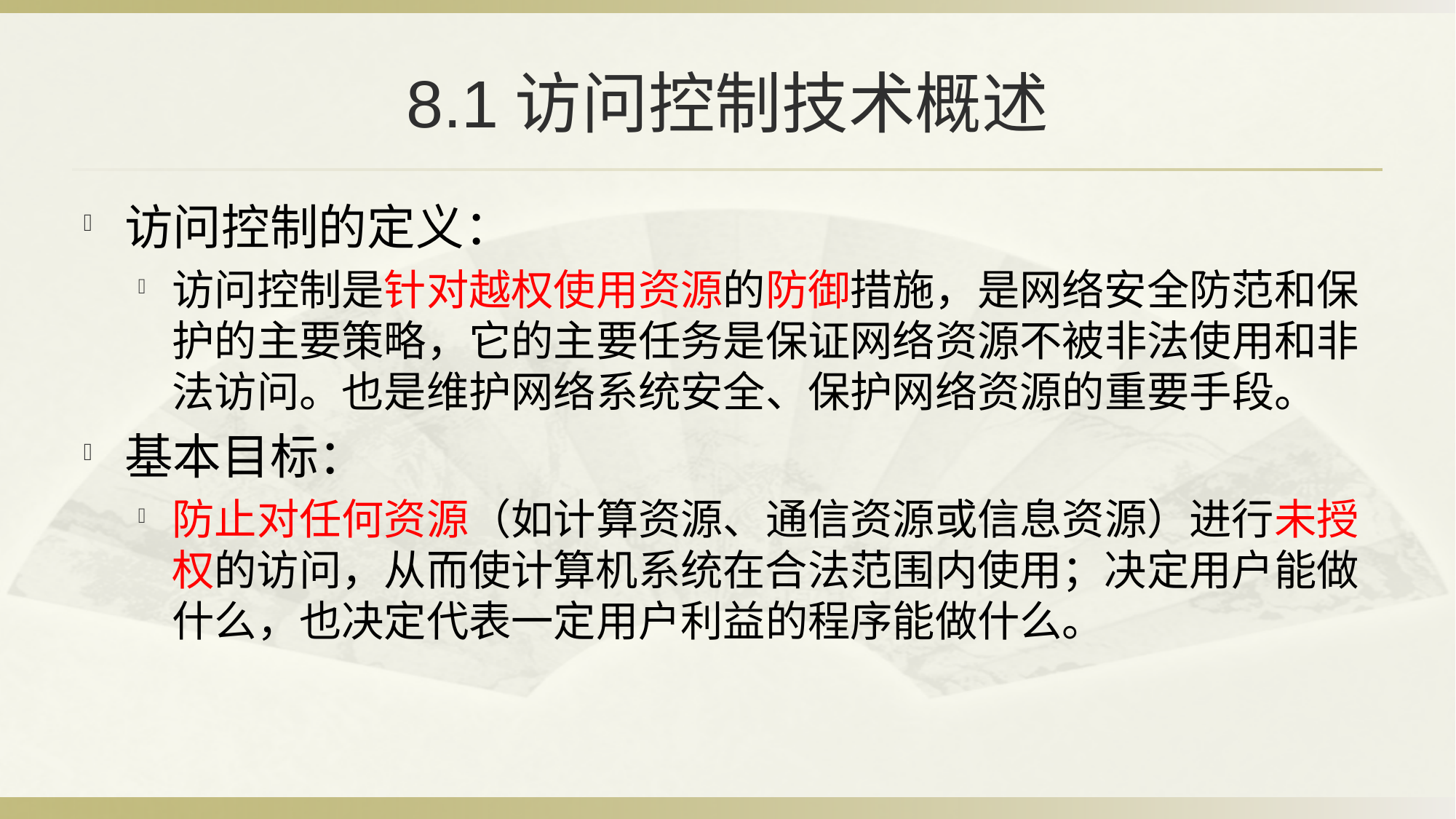

# 8.1访问控制技术概述
访问控制的定义：
访问控制是针对越权使用资源的防御措施，是网络安全防范和保护的主要策略，它的主要任务是保证网络资源不被非法使用和非法访问。也是维护网络系统安全、保护网络资源的重要手段。
基本目标：
防止对任何资源（如计算资源、通信资源或信息资源）进行未授权的访问，从而使计算机系统在合法范围内使用；决定用户能做什么，也决定代表一定用户利益的程序能做什么。